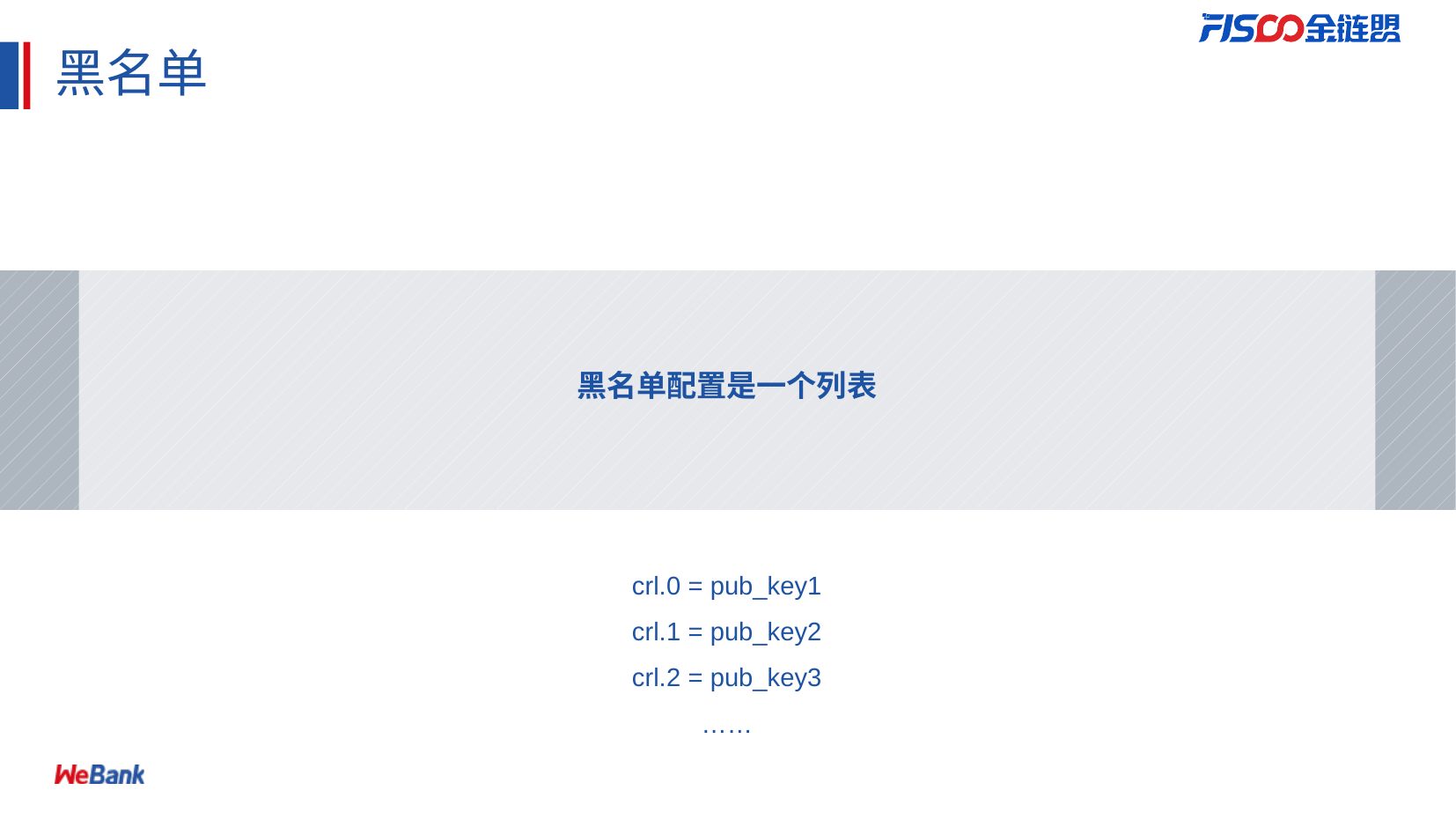

# 黑名单

黑名单配置是一个列表
crl.0 = pub_key1
crl.1 = pub_key2
crl.2 = pub_key3
……